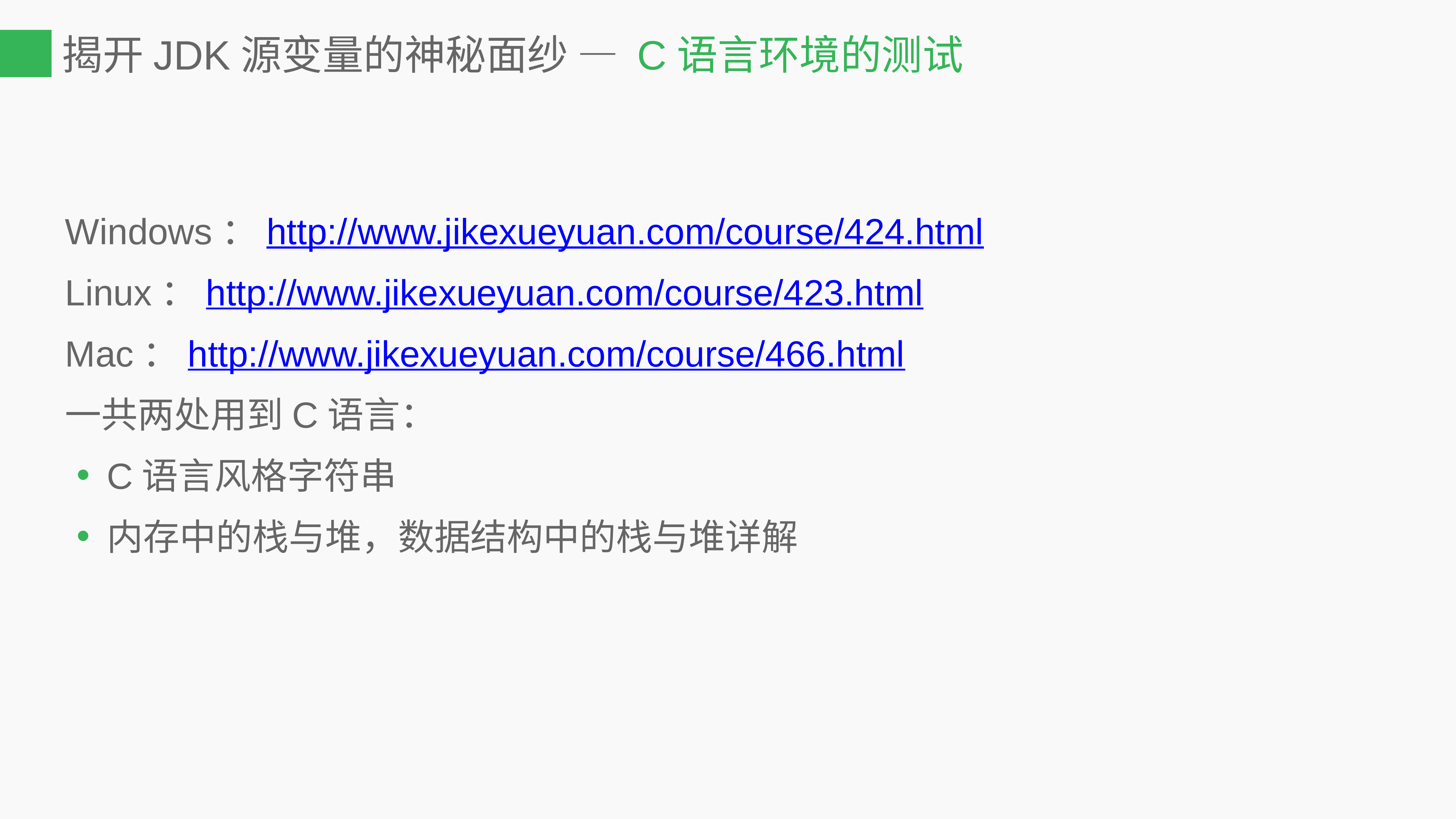

# 揭开JDK源变量的神秘面纱 — C语言环境的测试
Windows：http://www.jikexueyuan.com/course/424.html
Linux：http://www.jikexueyuan.com/course/423.html
Mac：http://www.jikexueyuan.com/course/466.html
一共两处用到C语言：
C语言风格字符串
内存中的栈与堆，数据结构中的栈与堆详解